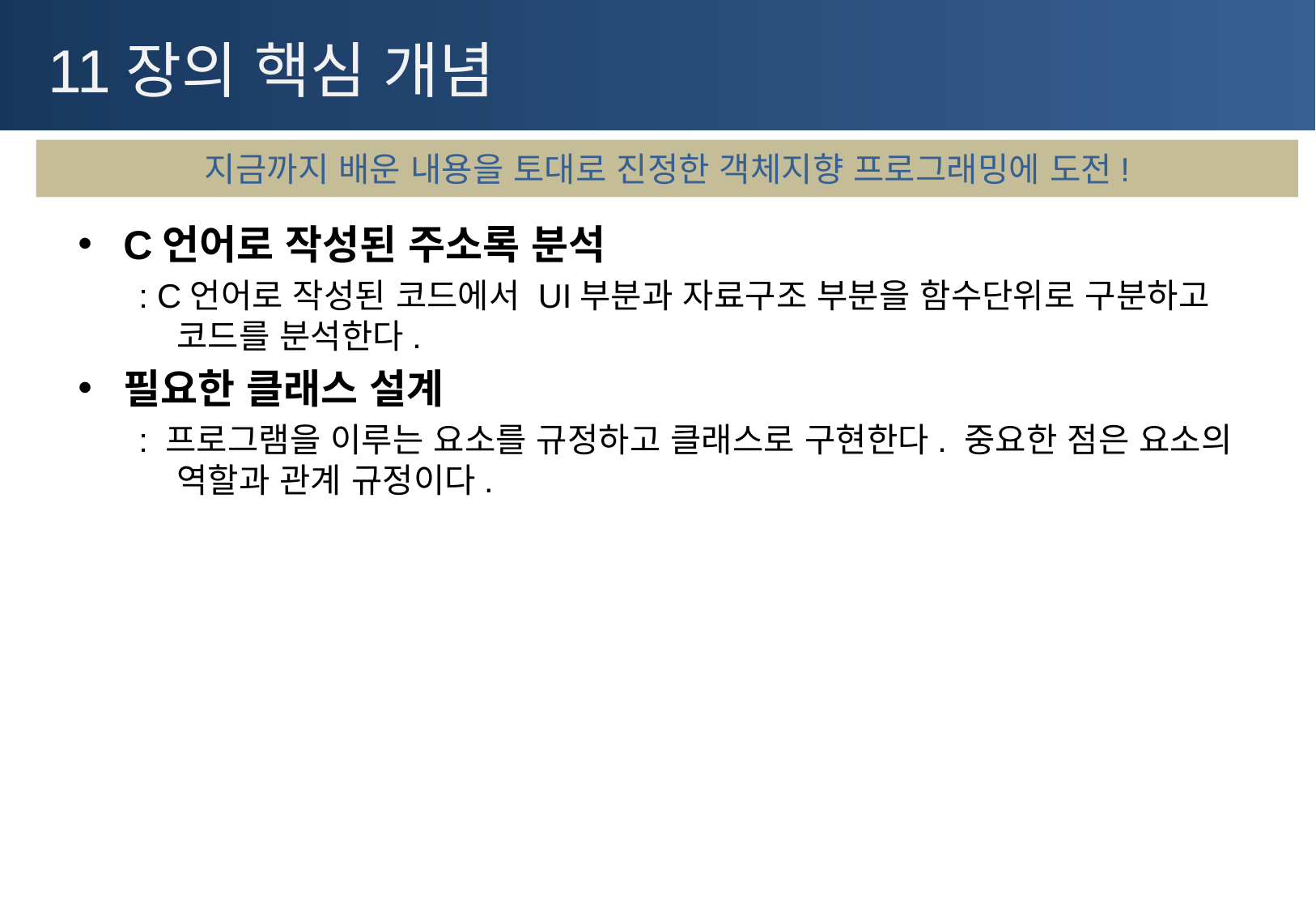

# 11장의 핵심 개념
지금까지 배운 내용을 토대로 진정한 객체지향 프로그래밍에 도전!
C언어로 작성된 주소록 분석
: C언어로 작성된 코드에서 UI부분과 자료구조 부분을 함수단위로 구분하고 코드를 분석한다.
필요한 클래스 설계
: 프로그램을 이루는 요소를 규정하고 클래스로 구현한다. 중요한 점은 요소의 역할과 관계 규정이다.